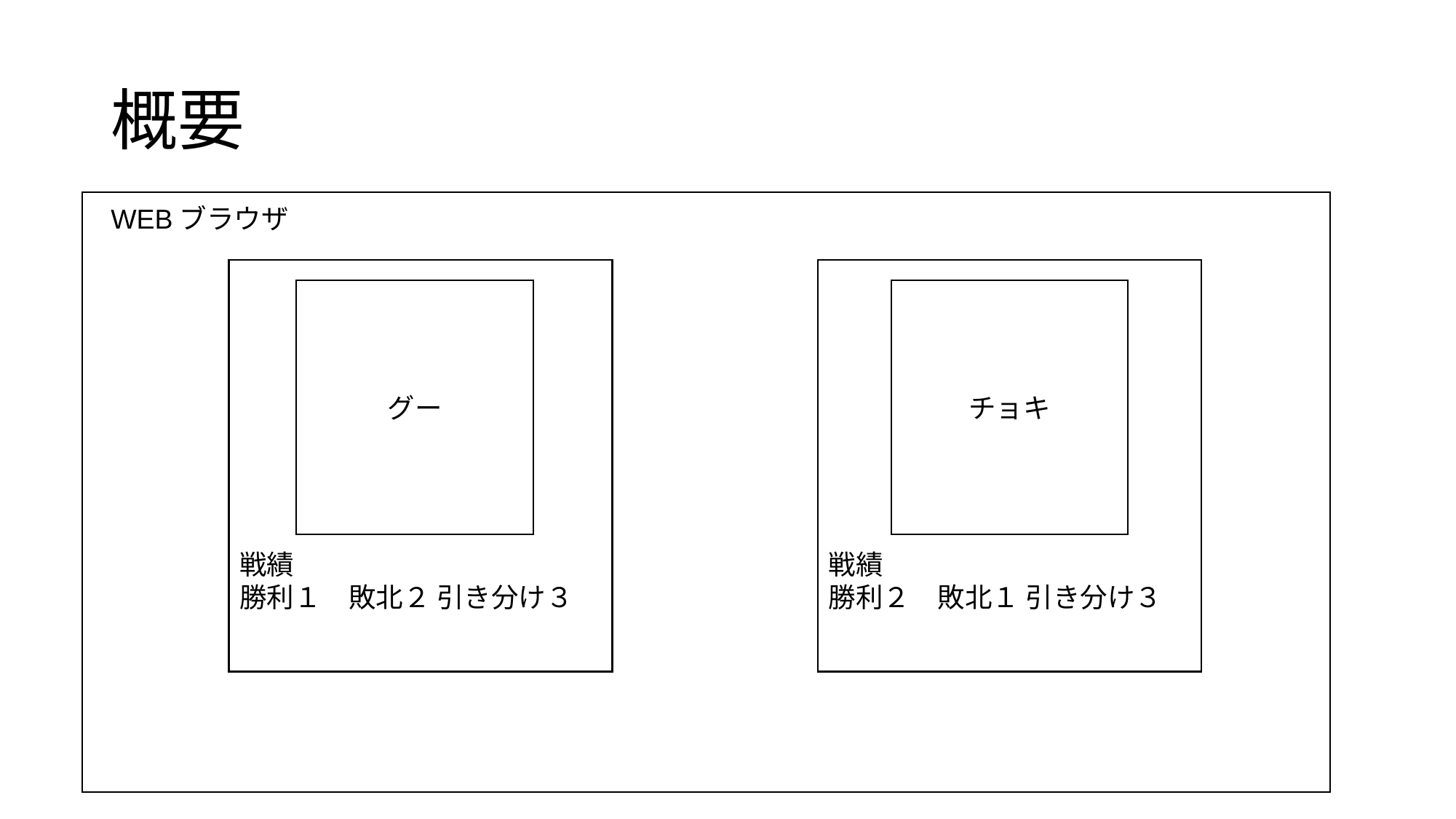

# 概要

WEBブラウザ

戦績
勝利１　敗北２ 引き分け３

戦績
勝利２　敗北１ 引き分け３
グー
チョキ